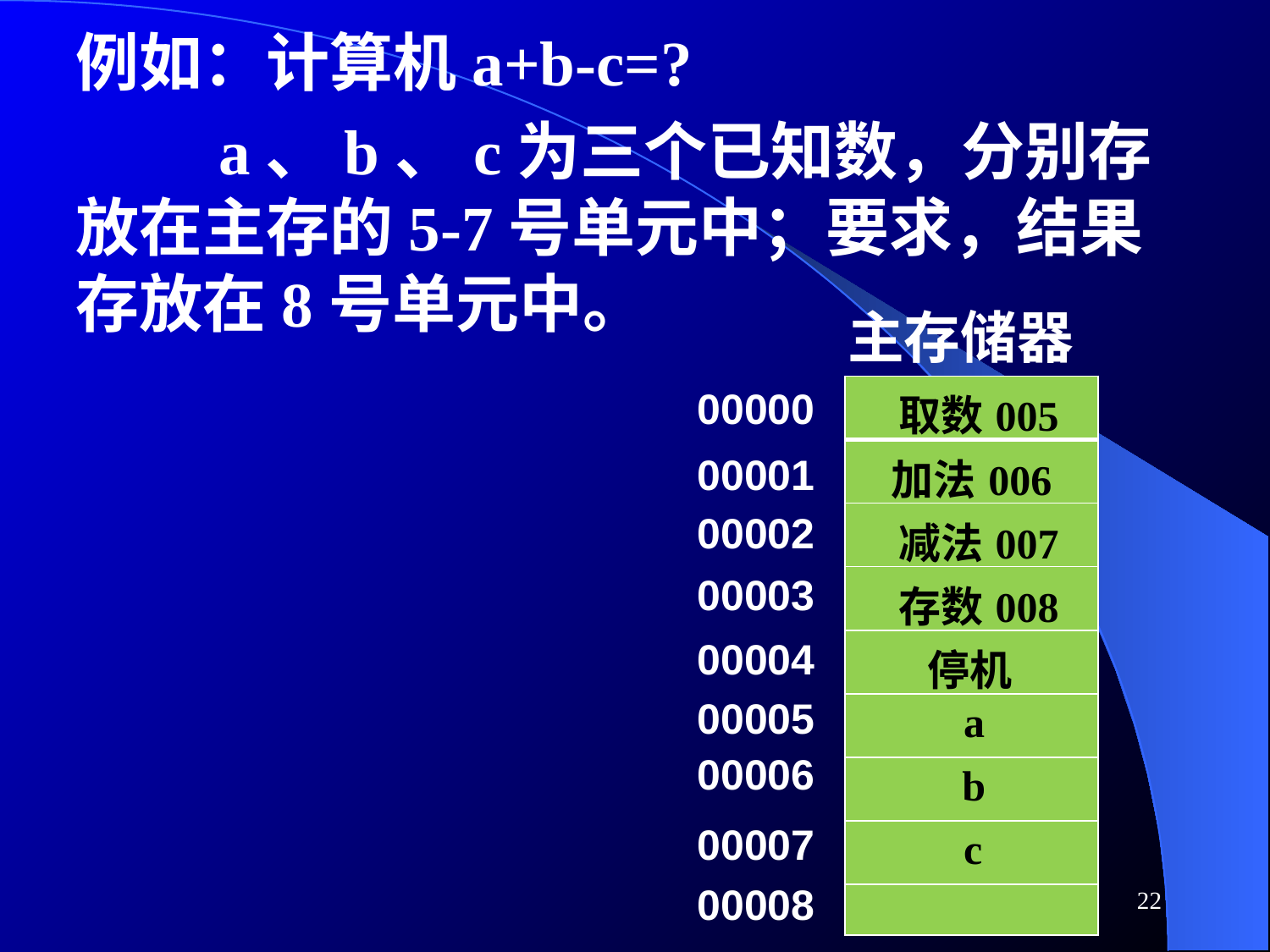

例如：计算机a+b-c=?
         a、b、c为三个已知数，分别存放在主存的5-7号单元中；要求，结果存放在8号单元中。
主存储器
00000
| 取数005 |
| --- |
| 加法006 |
| 减法007 |
| 存数008 |
| 停机 |
| a |
| b |
| c |
|  |
00001
00002
00003
00004
00005
00006
00007
22
00008